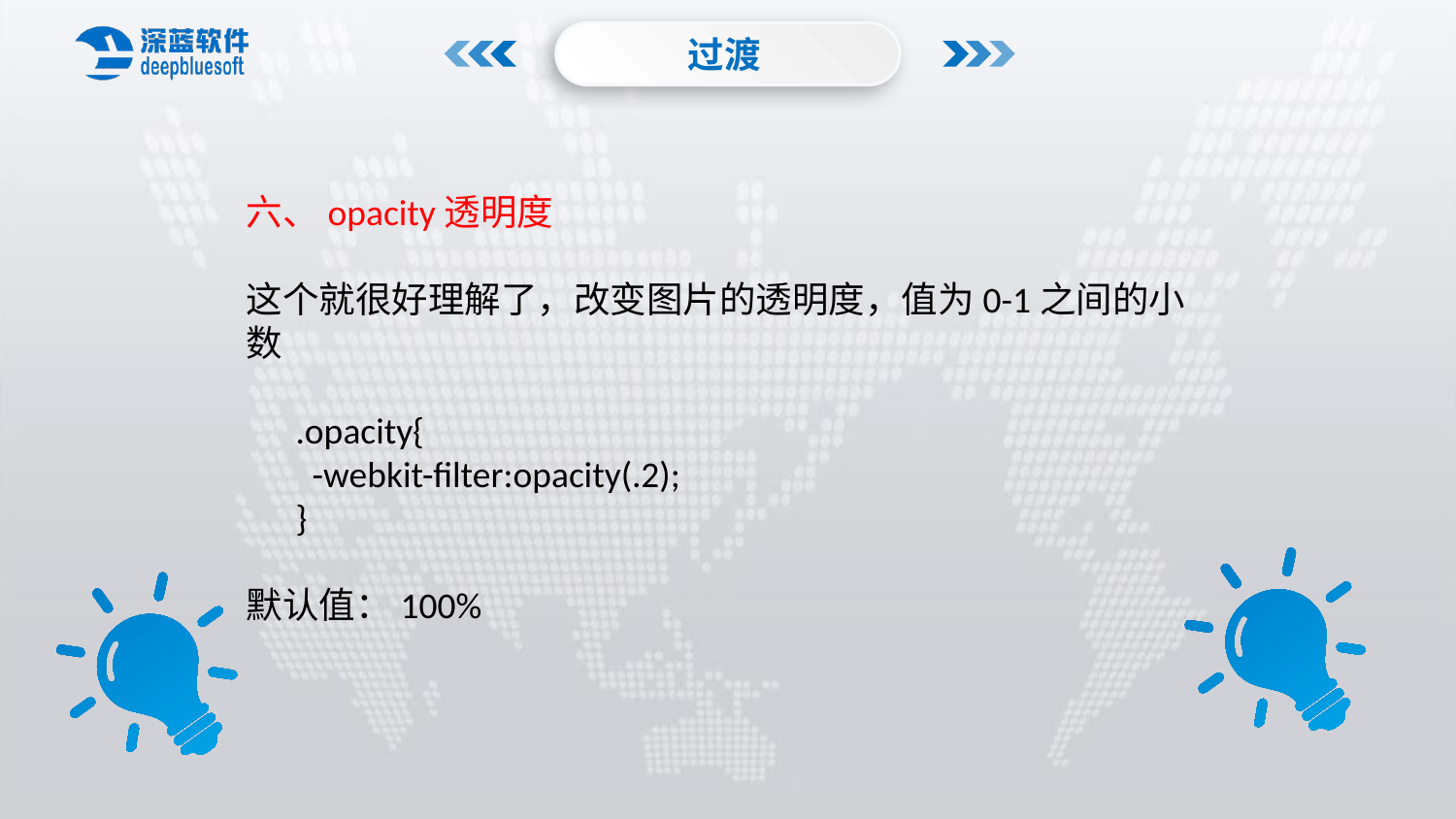

过渡

六、opacity透明度

这个就很好理解了，改变图片的透明度，值为0-1之间的小数

      .opacity{
        -webkit-filter:opacity(.2);
      }

默认值：100%